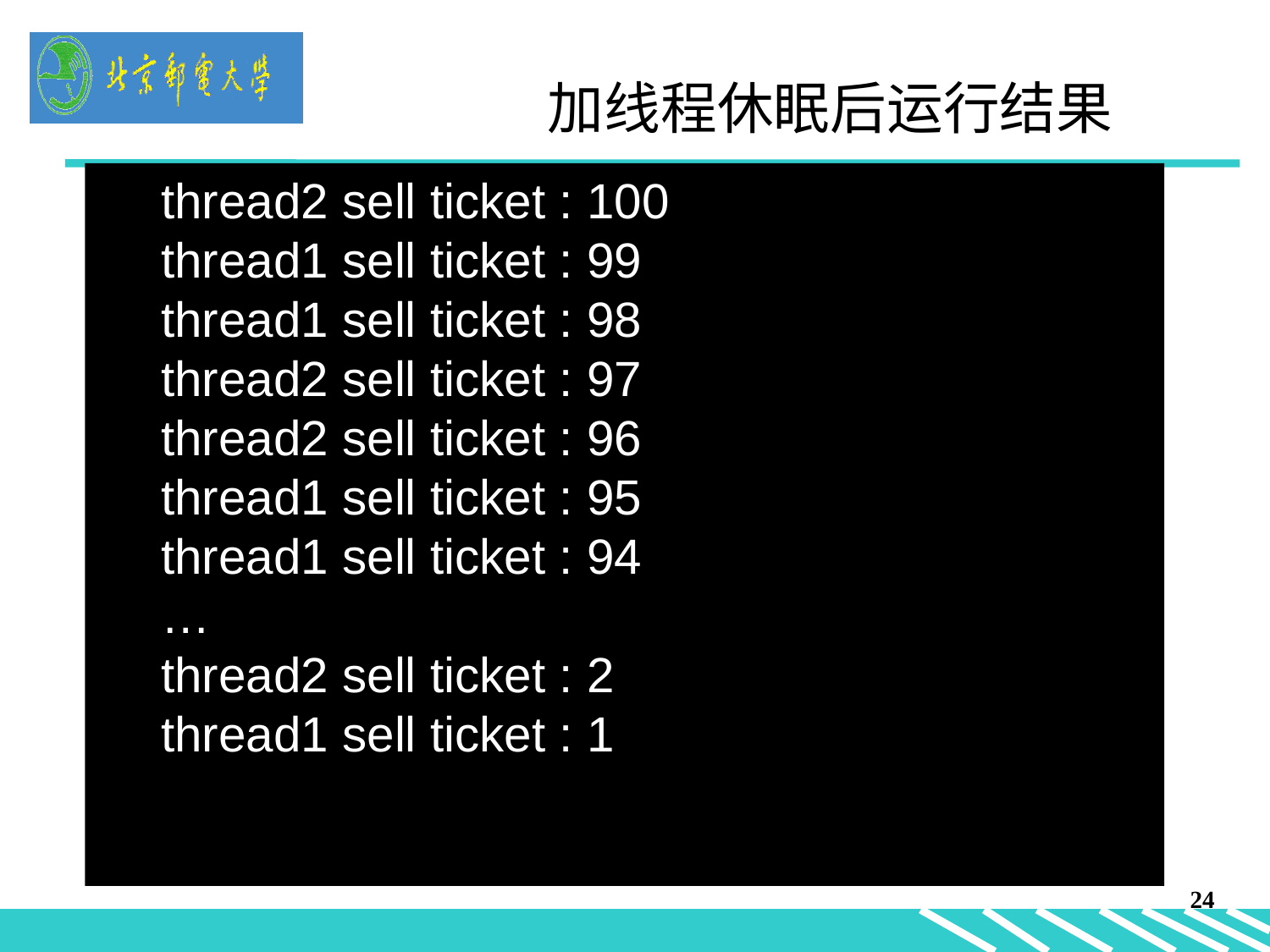

加线程休眠后运行结果
thread2 sell ticket : 100
thread1 sell ticket : 99
thread1 sell ticket : 98
thread2 sell ticket : 97
thread2 sell ticket : 96
thread1 sell ticket : 95
thread1 sell ticket : 94
…
thread2 sell ticket : 2
thread1 sell ticket : 1
24